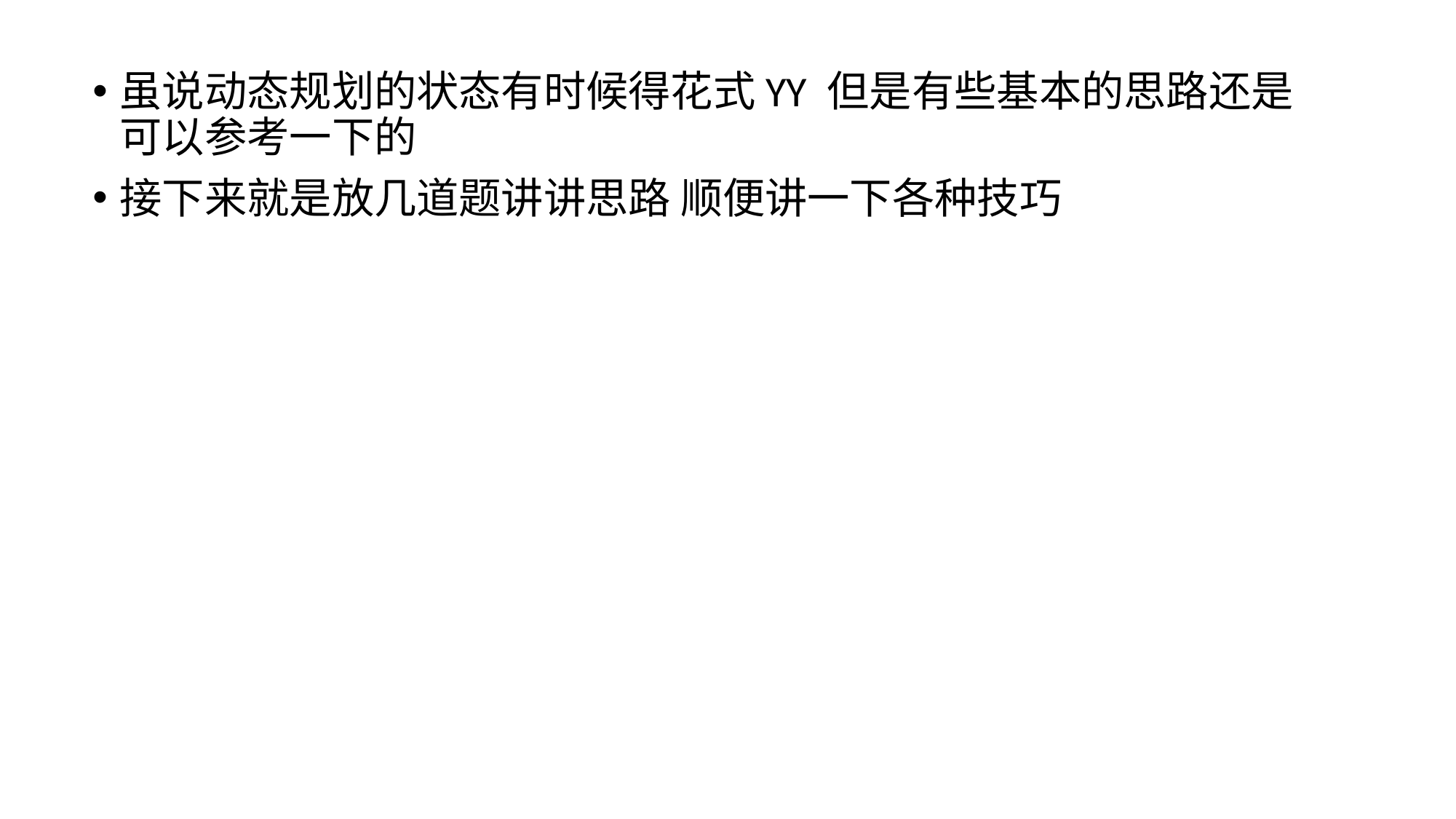

虽说动态规划的状态有时候得花式YY 但是有些基本的思路还是可以参考一下的
接下来就是放几道题讲讲思路 顺便讲一下各种技巧